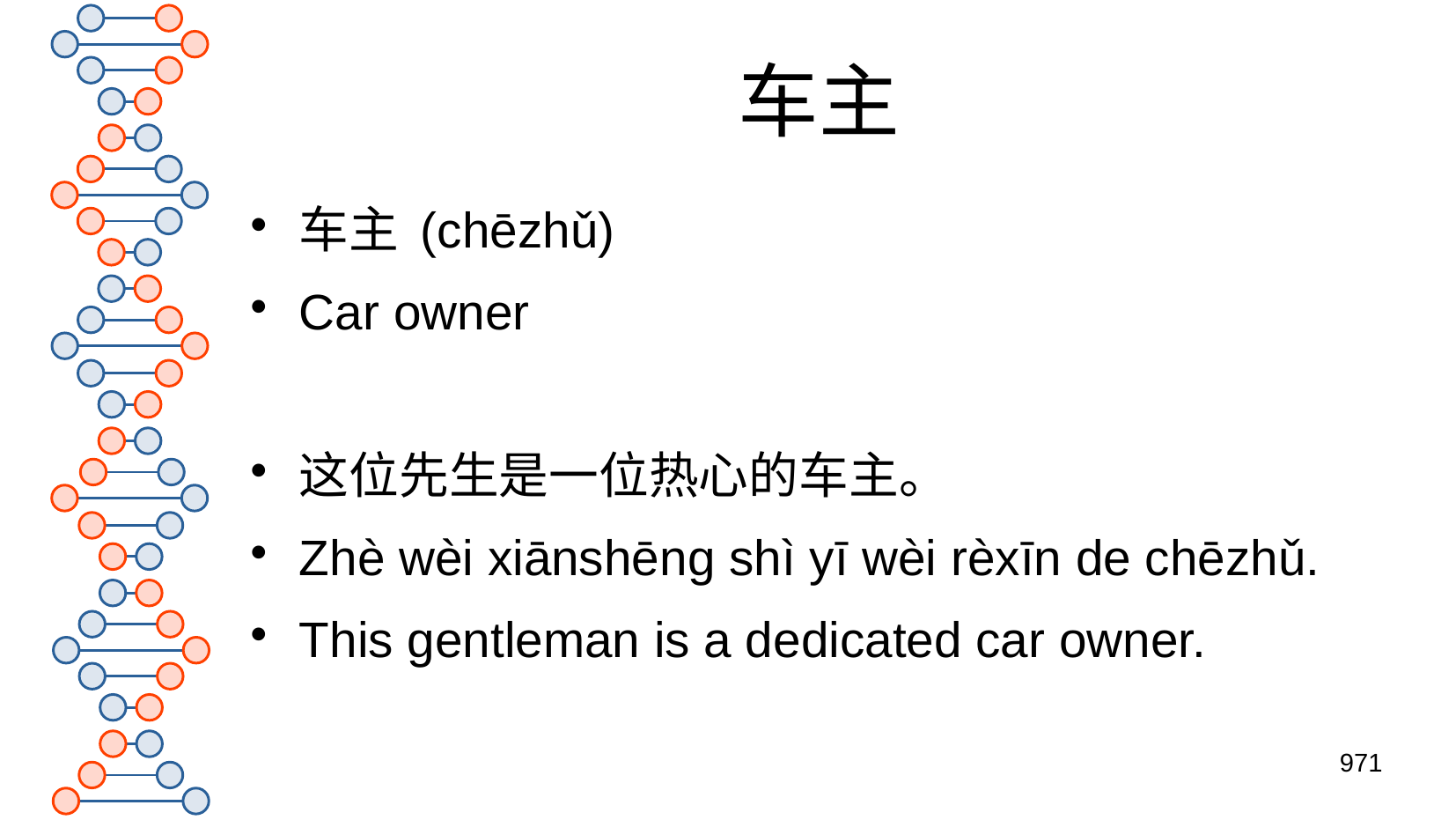

# 车主
车主 (chēzhǔ)
Car owner

这位先生是一位热心的车主。
Zhè wèi xiānshēng shì yī wèi rèxīn de chēzhǔ.
This gentleman is a dedicated car owner.

971